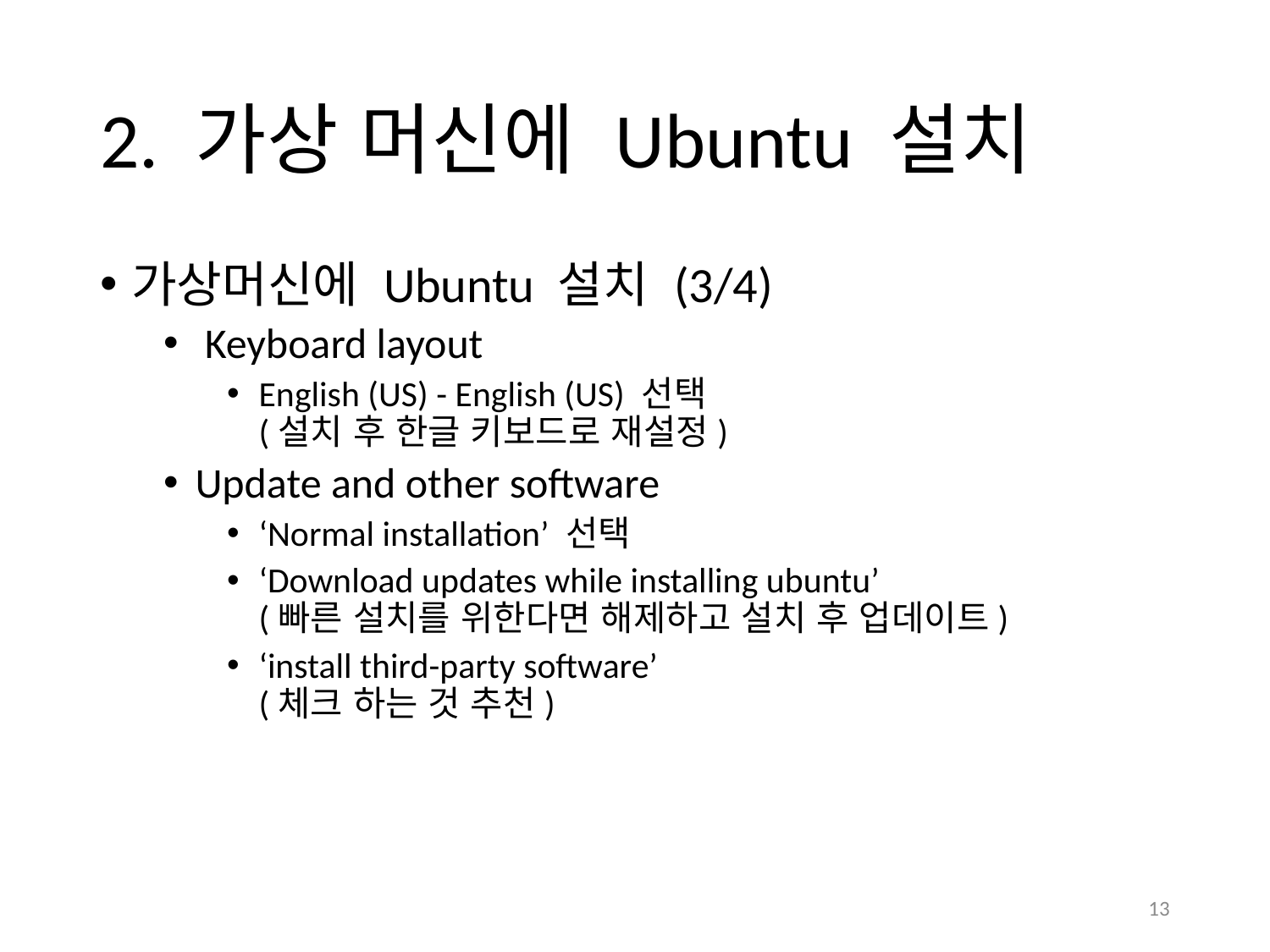

# 2. 가상 머신에 Ubuntu 설치
가상머신에 Ubuntu 설치 (3/4)
 Keyboard layout
English (US) - English (US) 선택
(설치 후 한글 키보드로 재설정)
Update and other software
‘Normal installation’ 선택
‘Download updates while installing ubuntu’
(빠른 설치를 위한다면 해제하고 설치 후 업데이트)
‘install third-party software’
(체크 하는 것 추천)

13